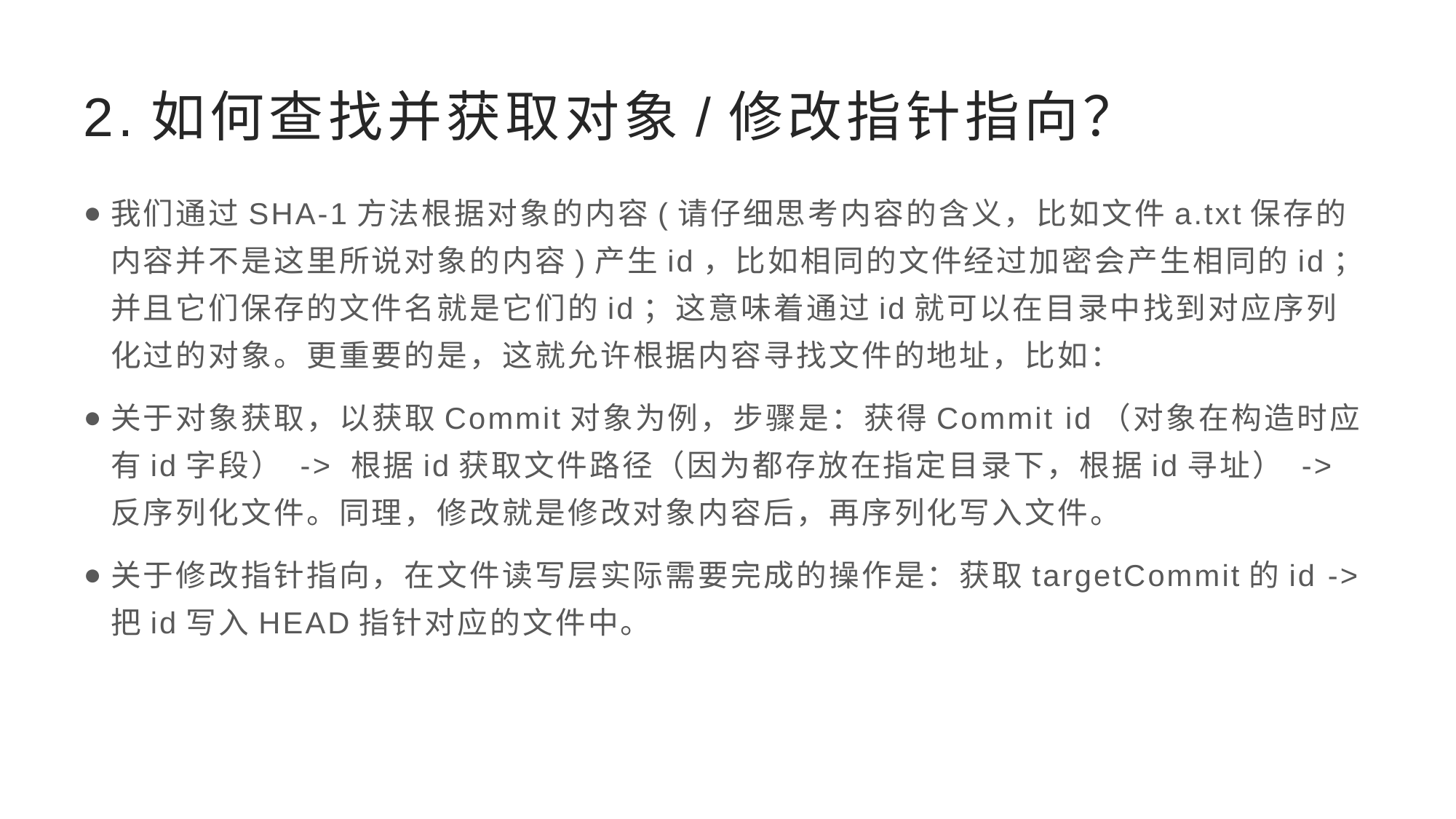

# 2.如何查找并获取对象/修改指针指向？
我们通过SHA-1方法根据对象的内容(请仔细思考内容的含义，比如文件a.txt保存的内容并不是这里所说对象的内容)产生id，比如相同的文件经过加密会产生相同的id；并且它们保存的文件名就是它们的id；这意味着通过id就可以在目录中找到对应序列化过的对象。更重要的是，这就允许根据内容寻找文件的地址，比如：
关于对象获取，以获取Commit对象为例，步骤是：获得Commit id（对象在构造时应有id字段） -> 根据id获取文件路径（因为都存放在指定目录下，根据id寻址） -> 反序列化文件。同理，修改就是修改对象内容后，再序列化写入文件。
关于修改指针指向，在文件读写层实际需要完成的操作是：获取targetCommit的id -> 把id写入HEAD指针对应的文件中。